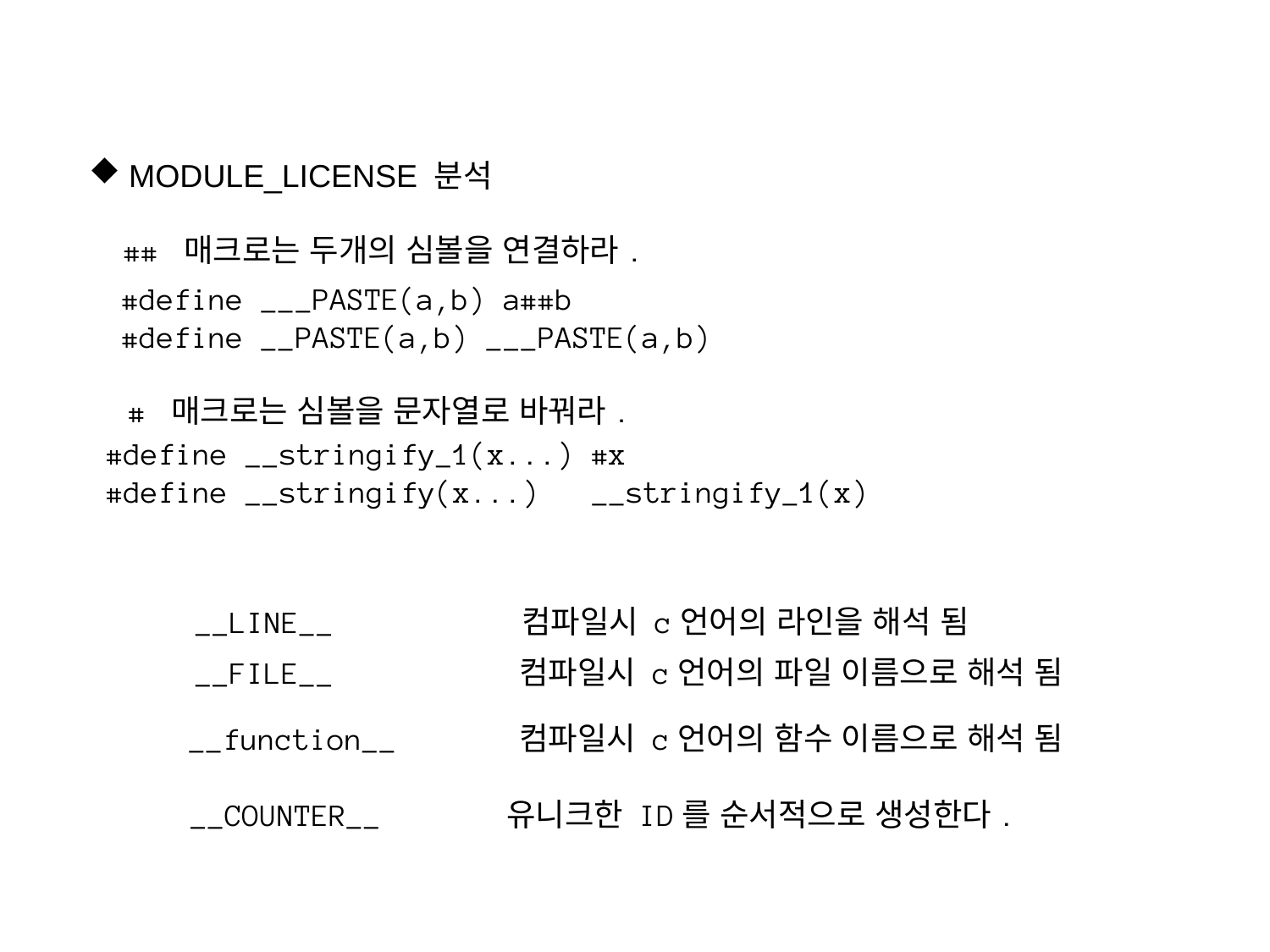

MODULE_LICENSE 분석
## 매크로는 두개의 심볼을 연결하라.
#define ___PASTE(a,b) a##b
#define __PASTE(a,b) ___PASTE(a,b)
# 매크로는 심볼을 문자열로 바꿔라.
#define __stringify_1(x...) #x
#define __stringify(x...)   __stringify_1(x)
__LINE__
컴파일시 c언어의 라인을 해석 됨
__FILE__
컴파일시 c언어의 파일 이름으로 해석 됨
__function__
컴파일시 c언어의 함수 이름으로 해석 됨
__COUNTER__
유니크한 ID를 순서적으로 생성한다.